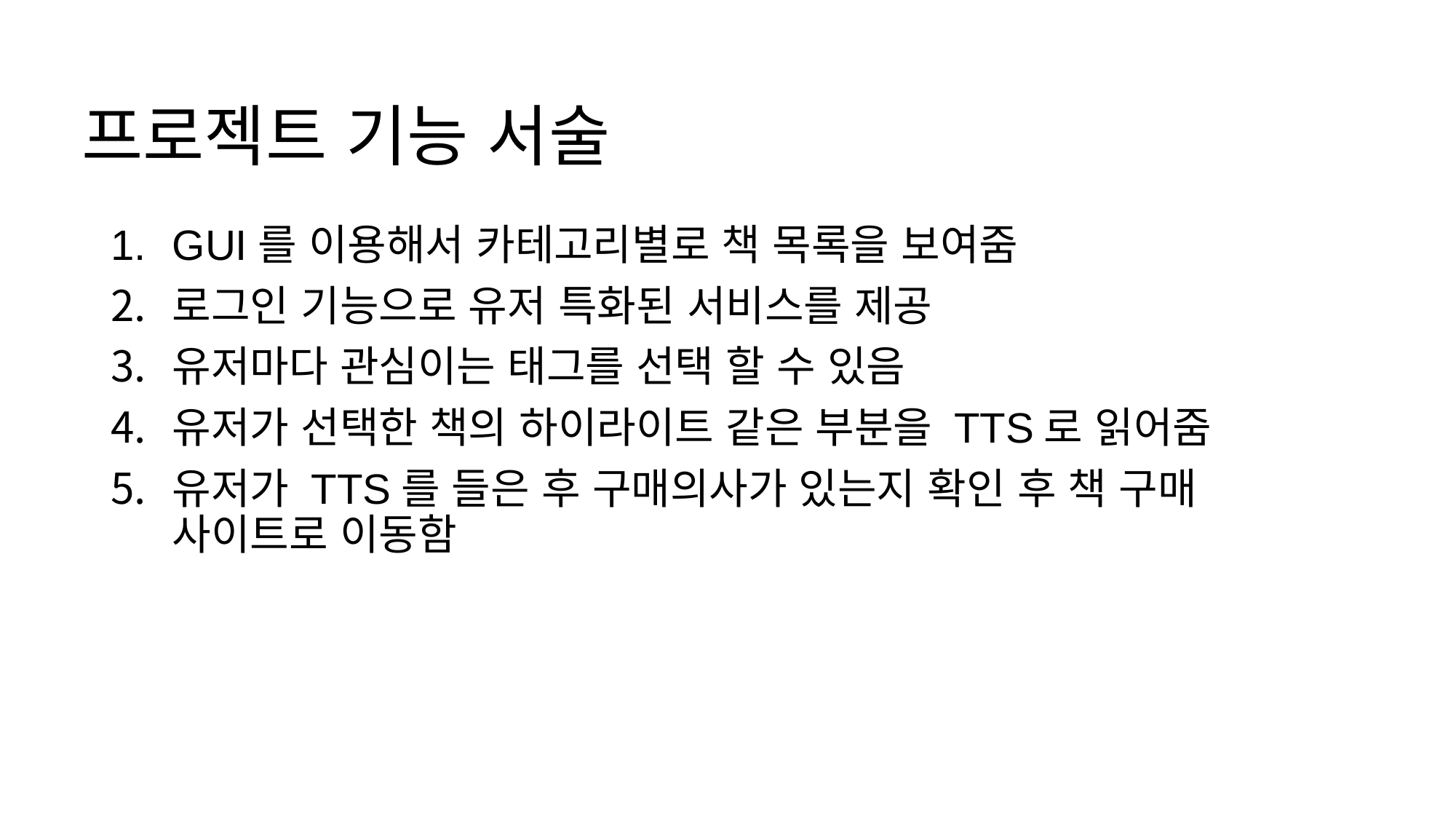

# 프로젝트 기능 서술
GUI를 이용해서 카테고리별로 책 목록을 보여줌
로그인 기능으로 유저 특화된 서비스를 제공
유저마다 관심이는 태그를 선택 할 수 있음
유저가 선택한 책의 하이라이트 같은 부분을 TTS로 읽어줌
유저가 TTS를 들은 후 구매의사가 있는지 확인 후 책 구매 사이트로 이동함